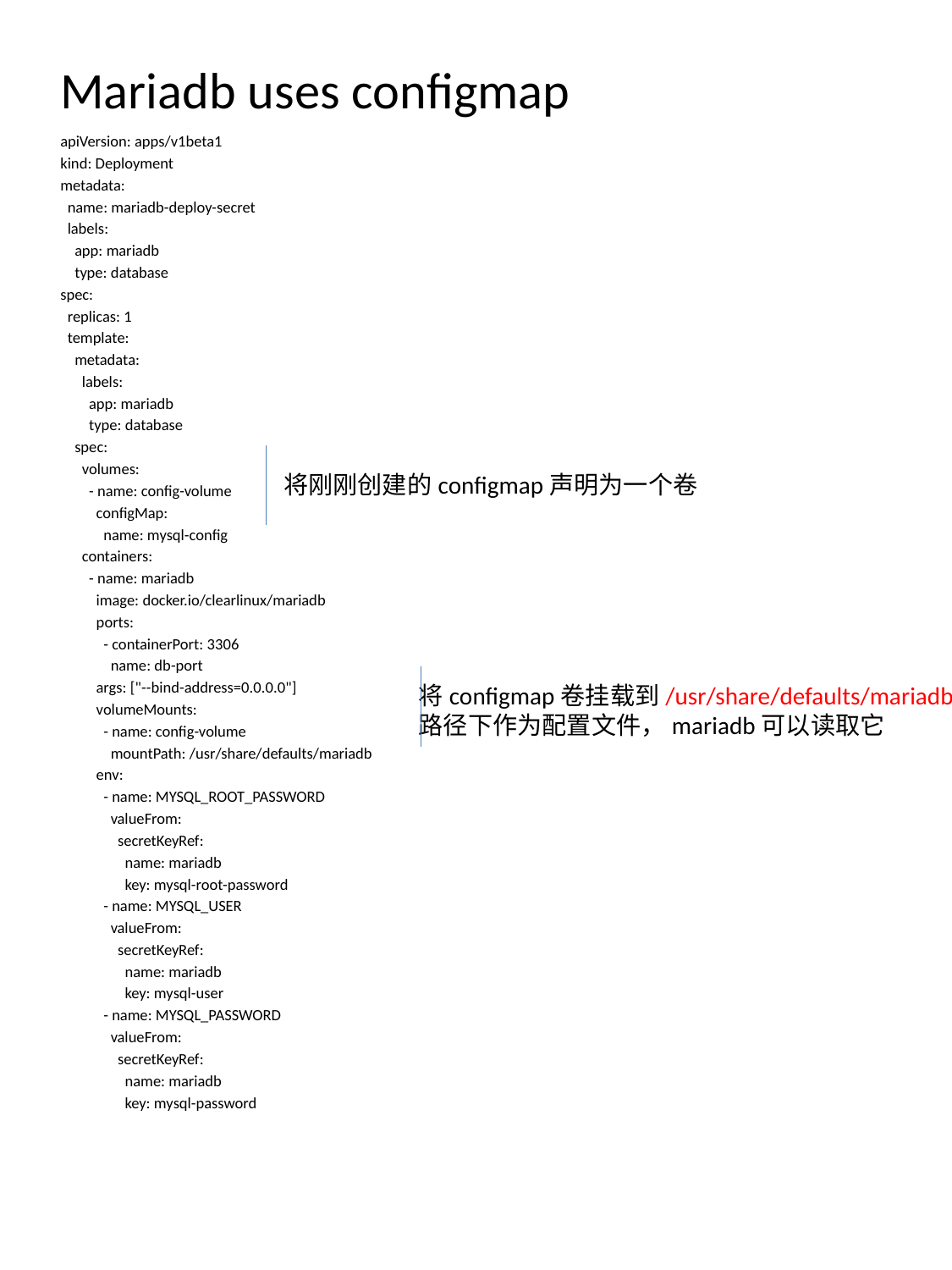

# Mariadb uses configmap
apiVersion: apps/v1beta1
kind: Deployment
metadata:
  name: mariadb-deploy-secret
  labels:
    app: mariadb
    type: database
spec:
  replicas: 1
  template:
    metadata:
      labels:
        app: mariadb
        type: database
    spec:
      volumes:
        - name: config-volume
          configMap:
            name: mysql-config
      containers:
        - name: mariadb
          image: docker.io/clearlinux/mariadb
          ports:
            - containerPort: 3306
              name: db-port
          args: ["--bind-address=0.0.0.0"]
          volumeMounts:
            - name: config-volume
              mountPath: /usr/share/defaults/mariadb
          env:
            - name: MYSQL_ROOT_PASSWORD
              valueFrom:
                secretKeyRef:
                  name: mariadb
                  key: mysql-root-password
            - name: MYSQL_USER
              valueFrom:
                secretKeyRef:
                  name: mariadb
                  key: mysql-user
            - name: MYSQL_PASSWORD
              valueFrom:
                secretKeyRef:
                  name: mariadb
                  key: mysql-password
将刚刚创建的configmap声明为一个卷
将configmap卷挂载到/usr/share/defaults/mariadb
路径下作为配置文件，mariadb可以读取它